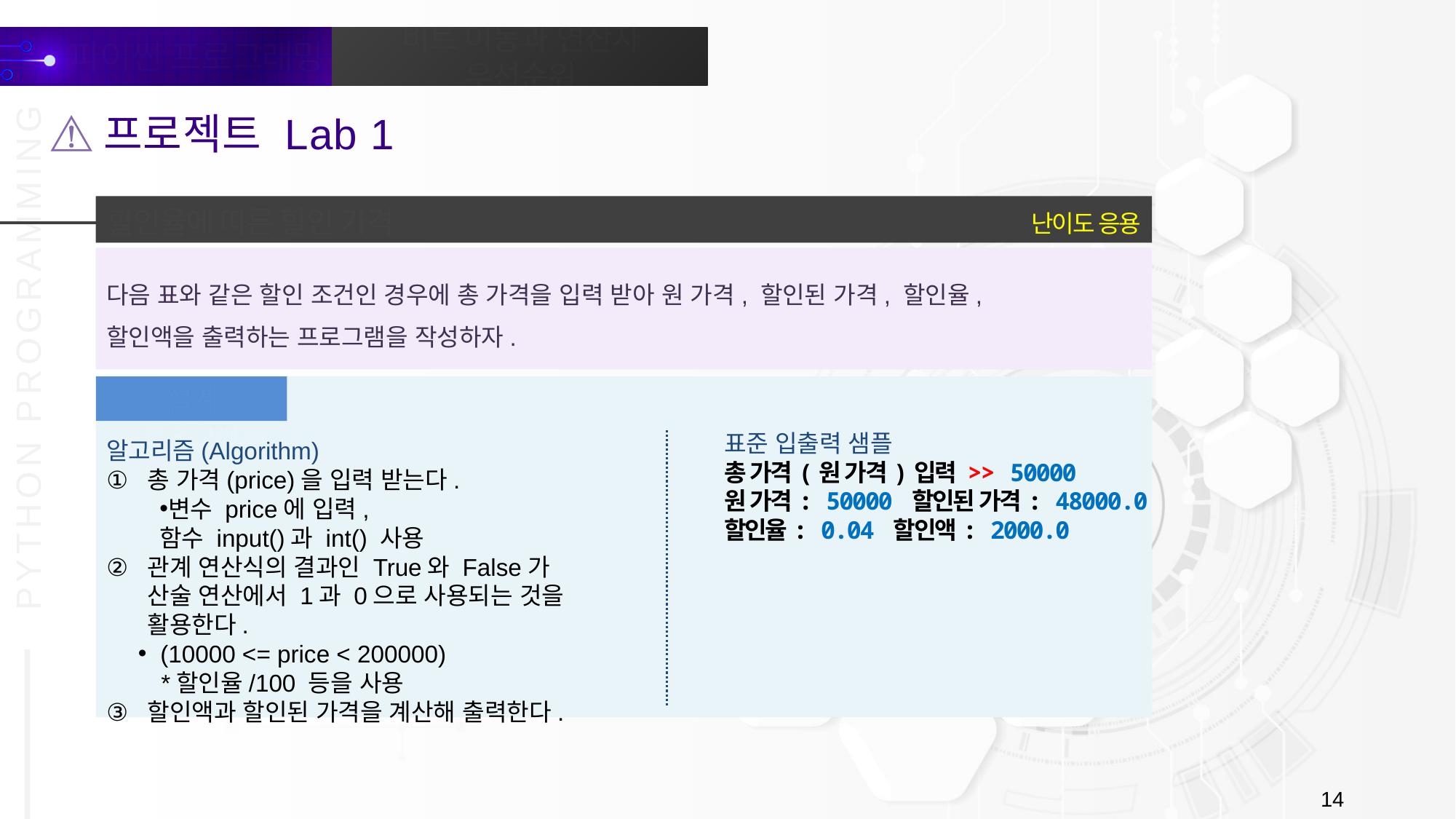

프로젝트 Lab 1

난이도 응용
할인율에 따른 할인 가격
다음 표와 같은 할인 조건인 경우에 총 가격을 입력 받아 원 가격, 할인된 가격, 할인율,
할인액을 출력하는 프로그램을 작성하자.

설계 (Design)
표준 입출력 샘플
총 가격(원 가격)입력 >> 50000
원 가격: 50000 할인된 가격: 48000.0
할인율: 0.04 할인액: 2000.0
알고리즘(Algorithm)
총 가격(price)을 입력 받는다.
변수 price에 입력,
함수 input()과 int() 사용
관계 연산식의 결과인 True와 False가
산술 연산에서 1과 0으로 사용되는 것을 활용한다.
(10000 <= price < 200000)
*할인율/100 등을 사용
할인액과 할인된 가격을 계산해 출력한다.
14